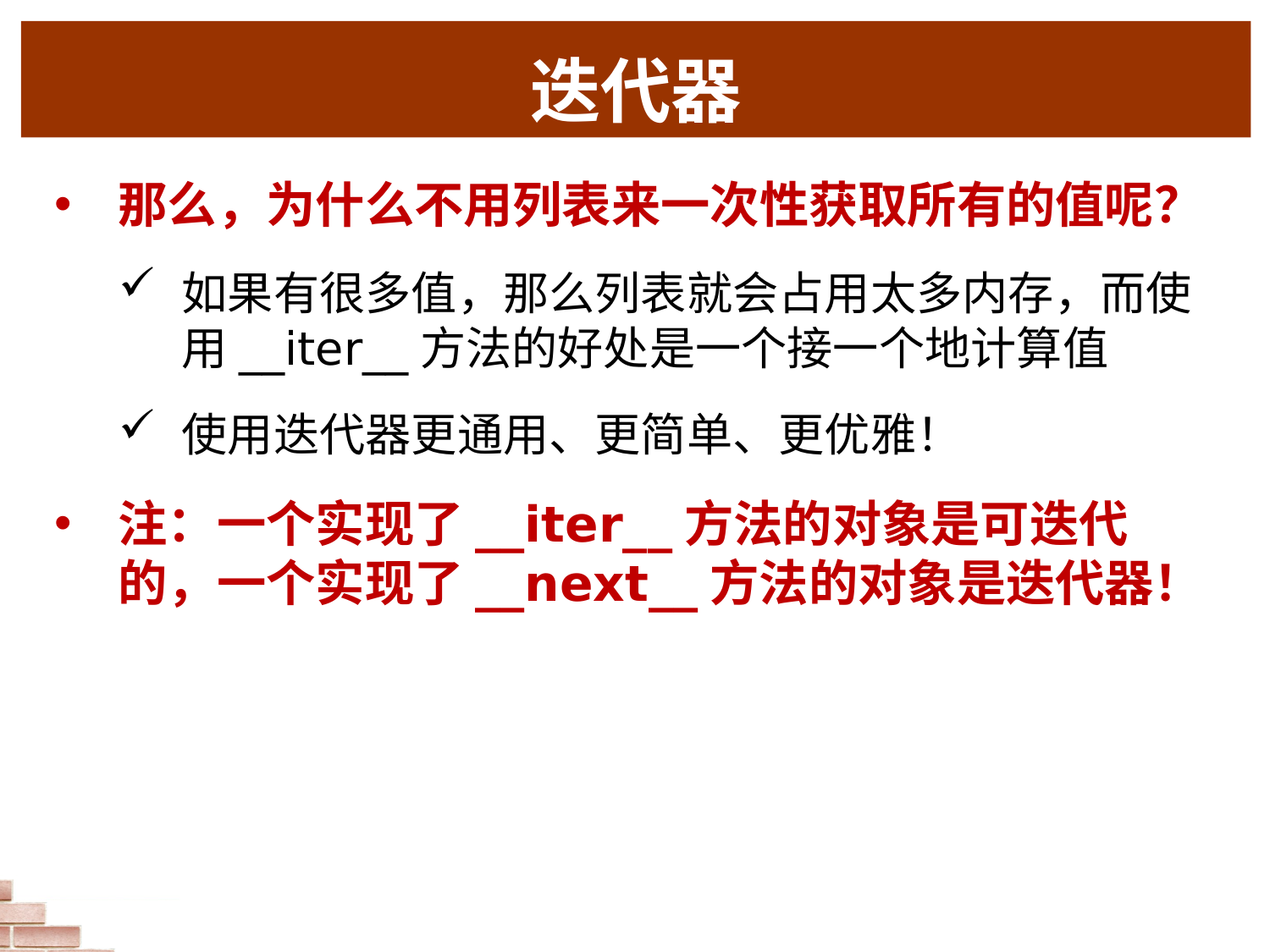

# 迭代器
那么，为什么不用列表来一次性获取所有的值呢？
如果有很多值，那么列表就会占用太多内存，而使用__iter__方法的好处是一个接一个地计算值
使用迭代器更通用、更简单、更优雅！
注：一个实现了__iter__方法的对象是可迭代的，一个实现了__next__方法的对象是迭代器！